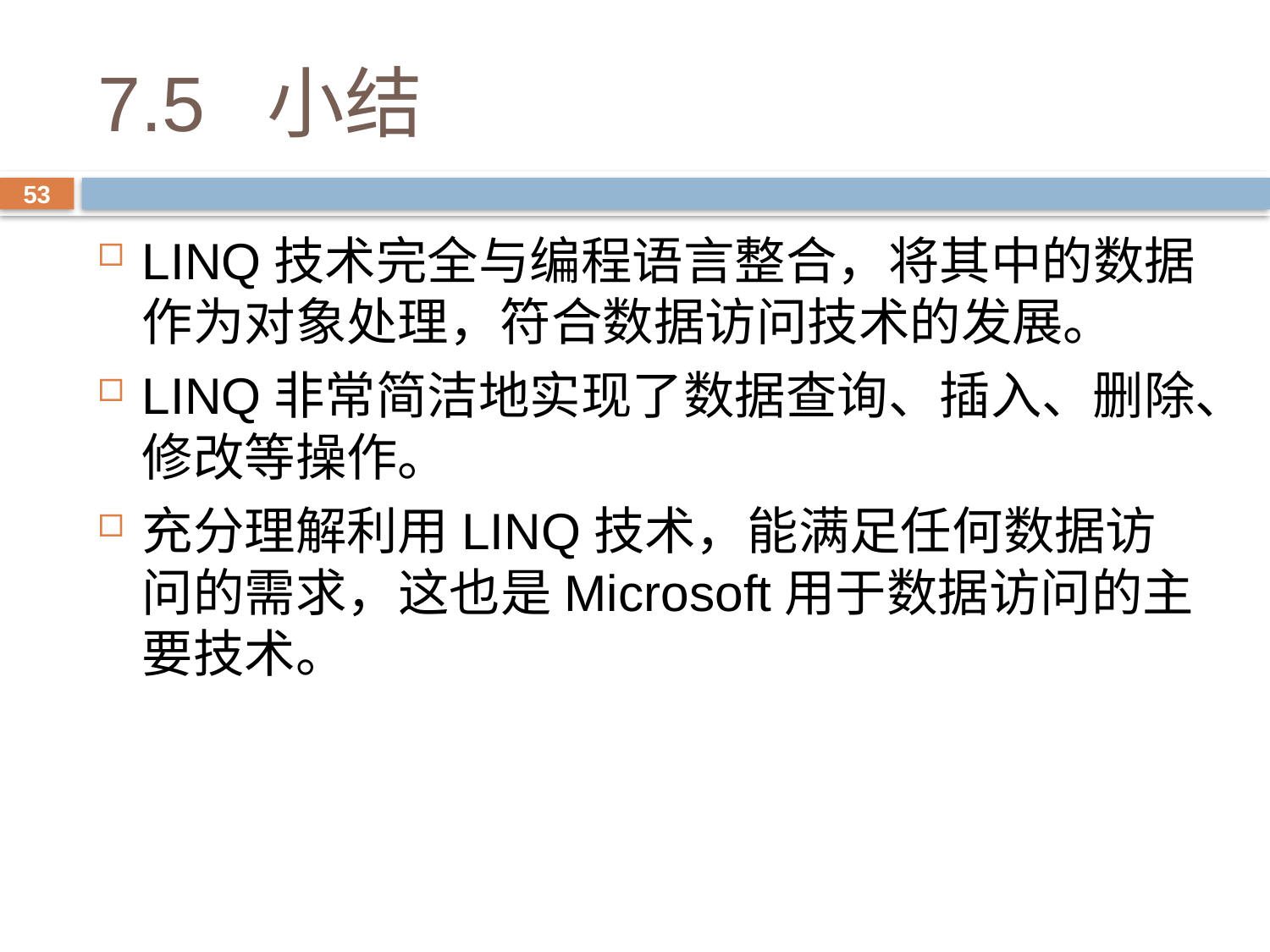

# 7.5  小结
53
LINQ技术完全与编程语言整合，将其中的数据作为对象处理，符合数据访问技术的发展。
LINQ非常简洁地实现了数据查询、插入、删除、修改等操作。
充分理解利用LINQ技术，能满足任何数据访问的需求，这也是Microsoft用于数据访问的主要技术。